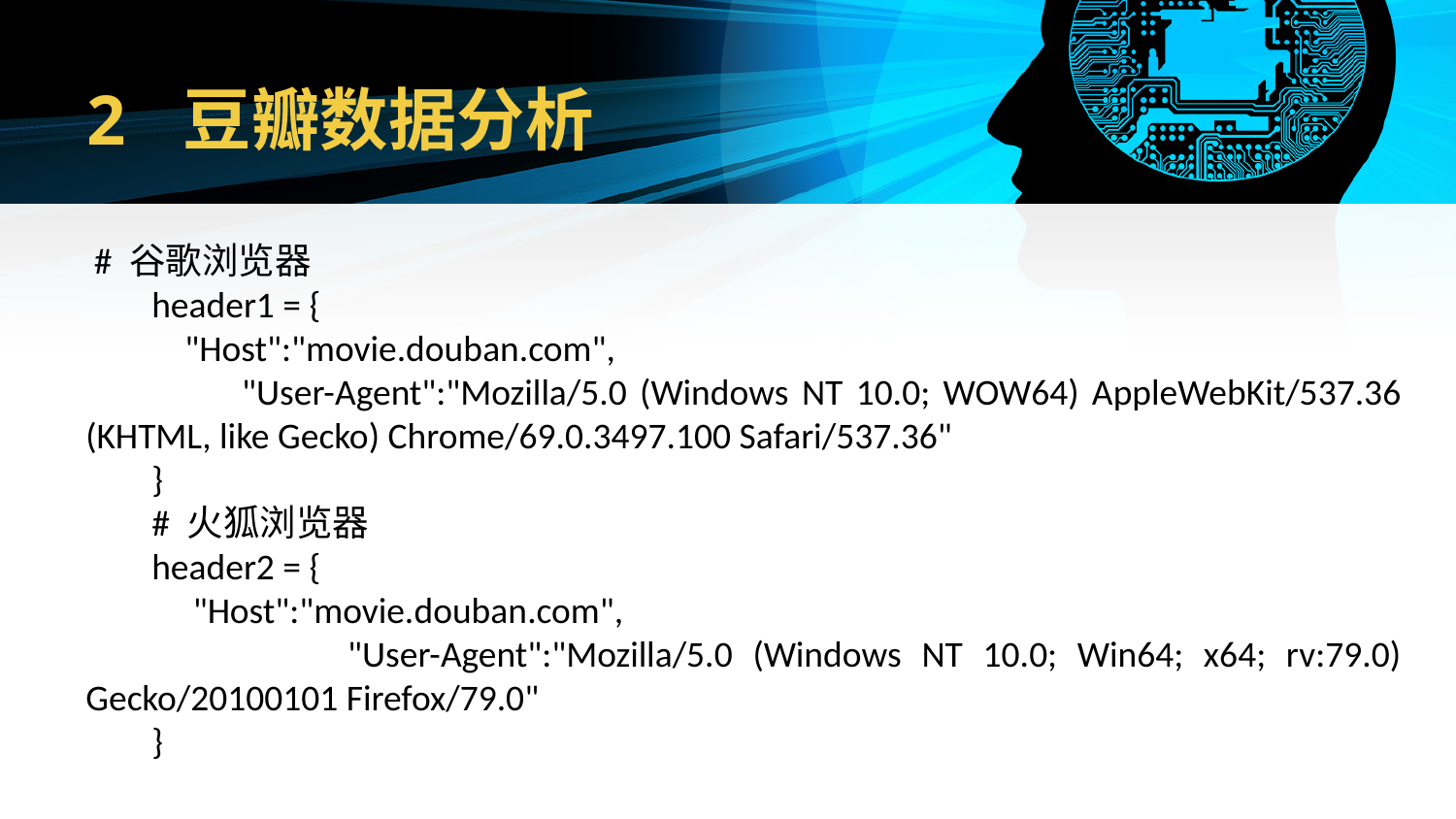

# 2 豆瓣数据分析

 # 谷歌浏览器
        header1 = {
            "Host":"movie.douban.com",
            "User-Agent":"Mozilla/5.0 (Windows NT 10.0; WOW64) AppleWebKit/537.36 (KHTML, like Gecko) Chrome/69.0.3497.100 Safari/537.36"
        }
        # 火狐浏览器
        header2 = {
             "Host":"movie.douban.com",
             "User-Agent":"Mozilla/5.0 (Windows NT 10.0; Win64; x64; rv:79.0) Gecko/20100101 Firefox/79.0"
        }